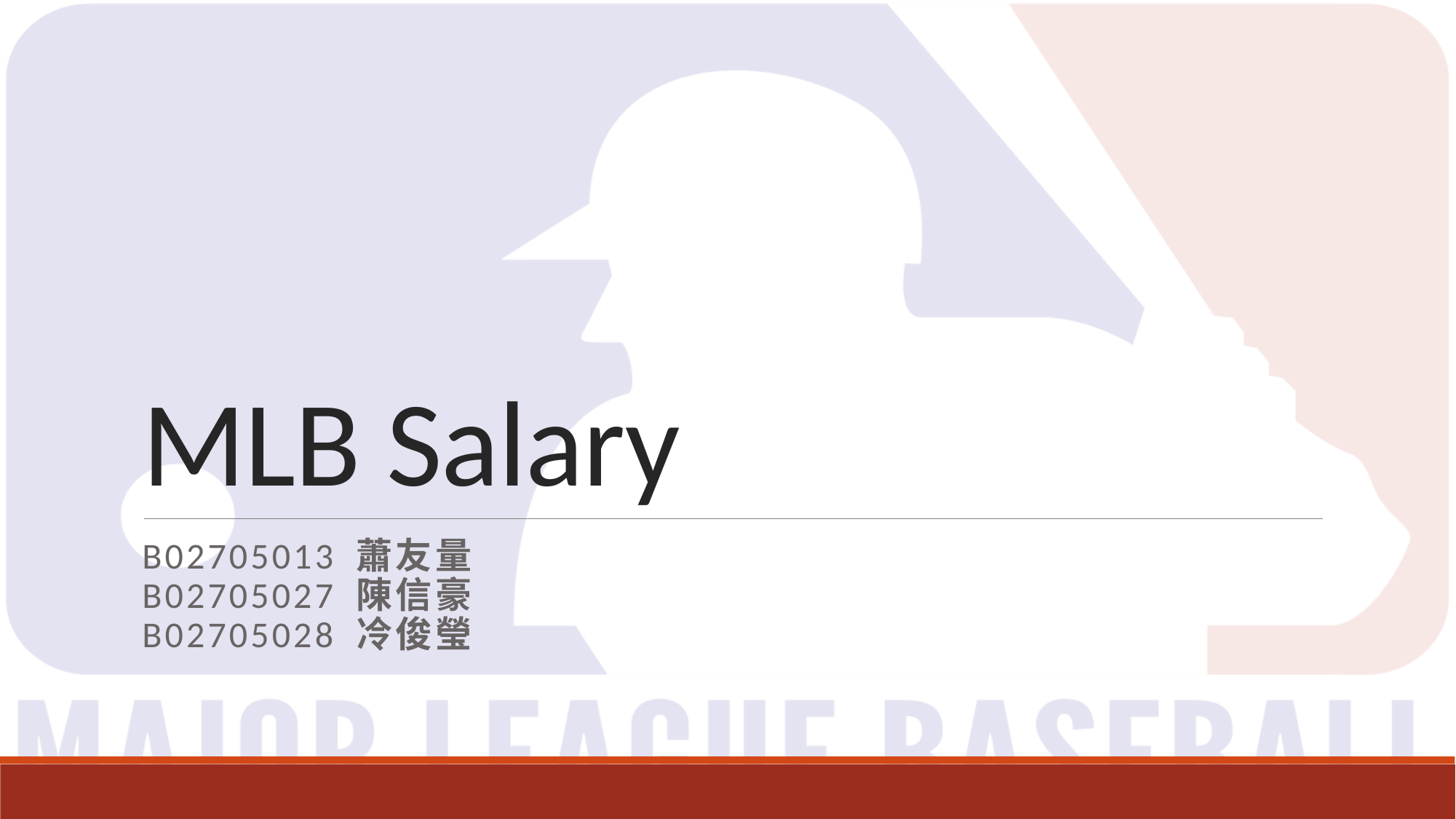

# MLB Salary
b02705013 蕭友量
b02705027 陳信豪
b02705028 冷俊瑩